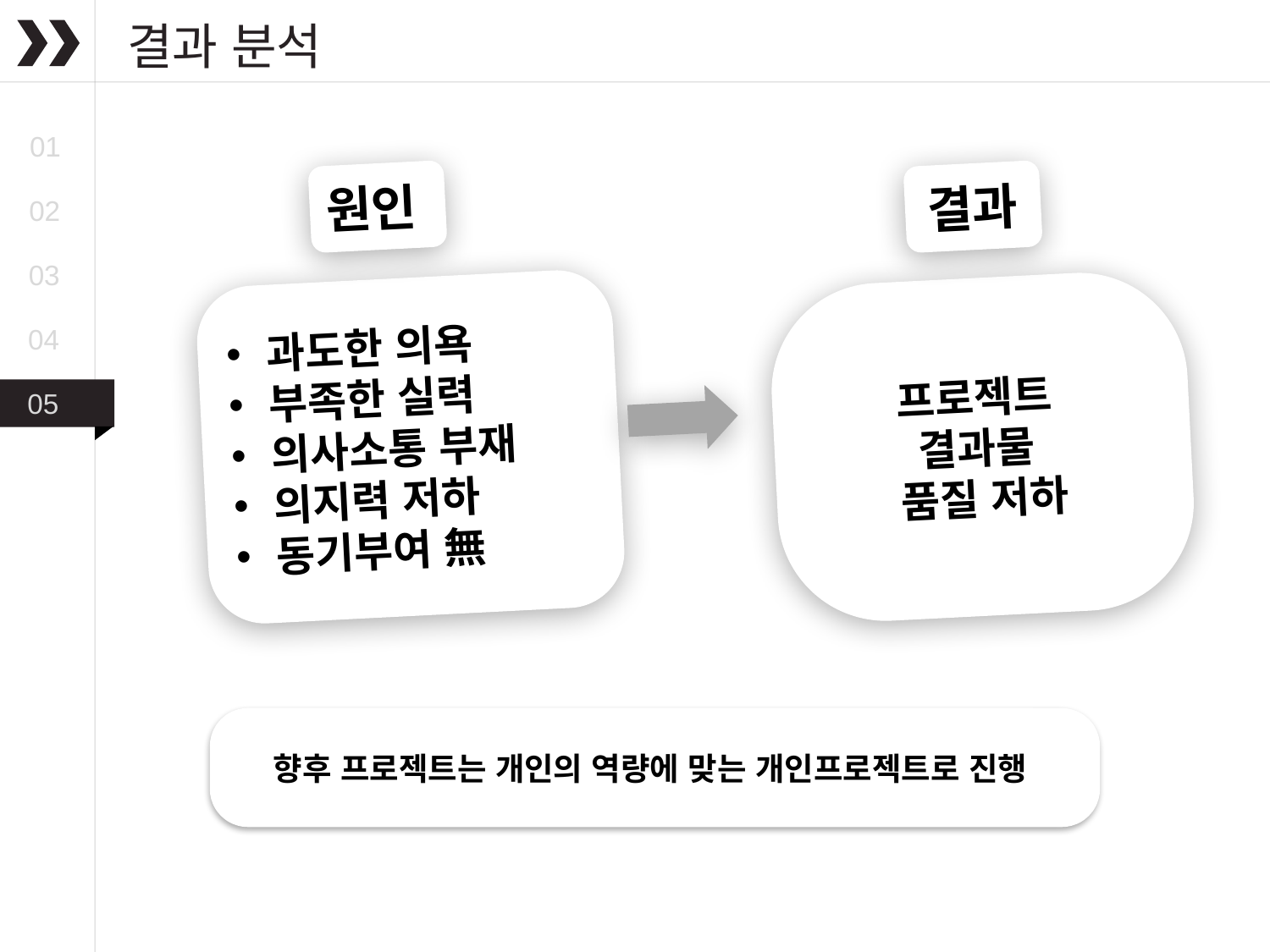

결과 분석

01
원인
결과
02
03
과도한 의욕
부족한 실력
의사소통 부재
의지력 저하
동기부여 無
프로젝트
결과물
품질 저하
04

05

향후 프로젝트는 개인의 역량에 맞는 개인프로젝트로 진행